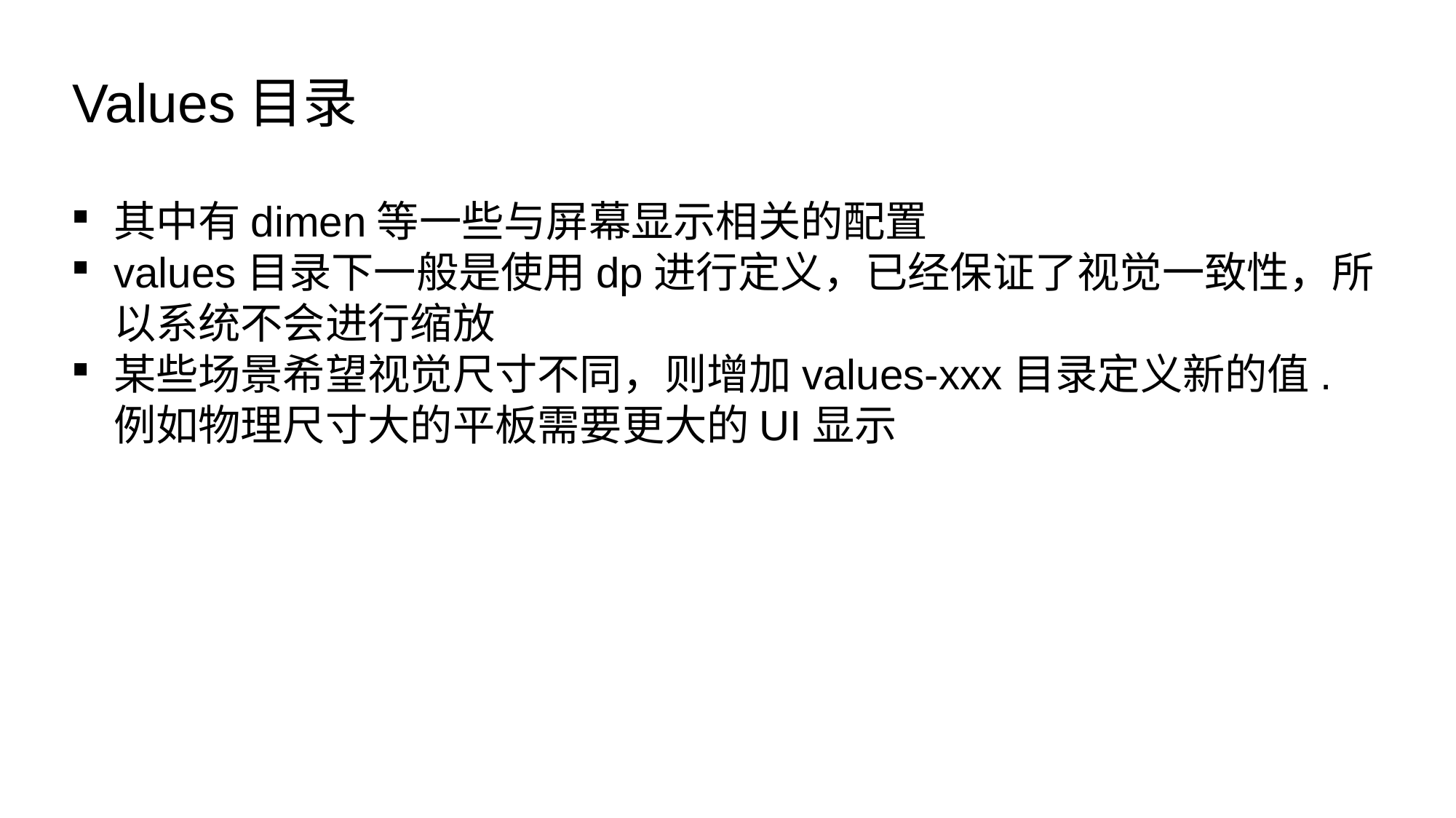

Values目录
其中有dimen等一些与屏幕显示相关的配置
values目录下一般是使用dp进行定义，已经保证了视觉一致性，所以系统不会进行缩放
某些场景希望视觉尺寸不同，则增加values-xxx目录定义新的值.例如物理尺寸大的平板需要更大的UI显示